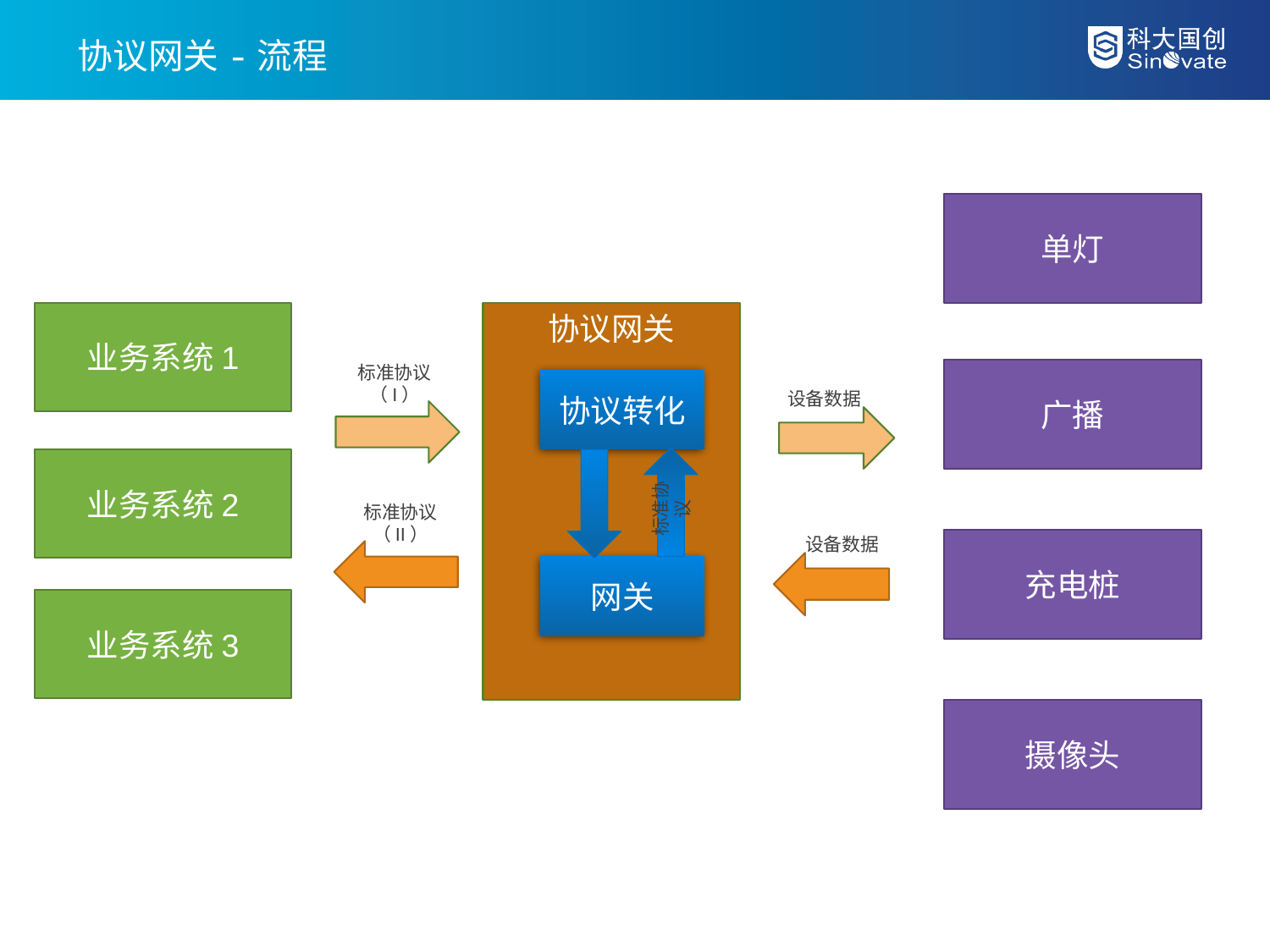

协议网关-流程
单灯
业务系统1
协议网关
标准协议（I）
广播
协议转化
设备数据

标准协议
业务系统2

标准协议（II）
设备数据
充电桩

网关
业务系统3
摄像头